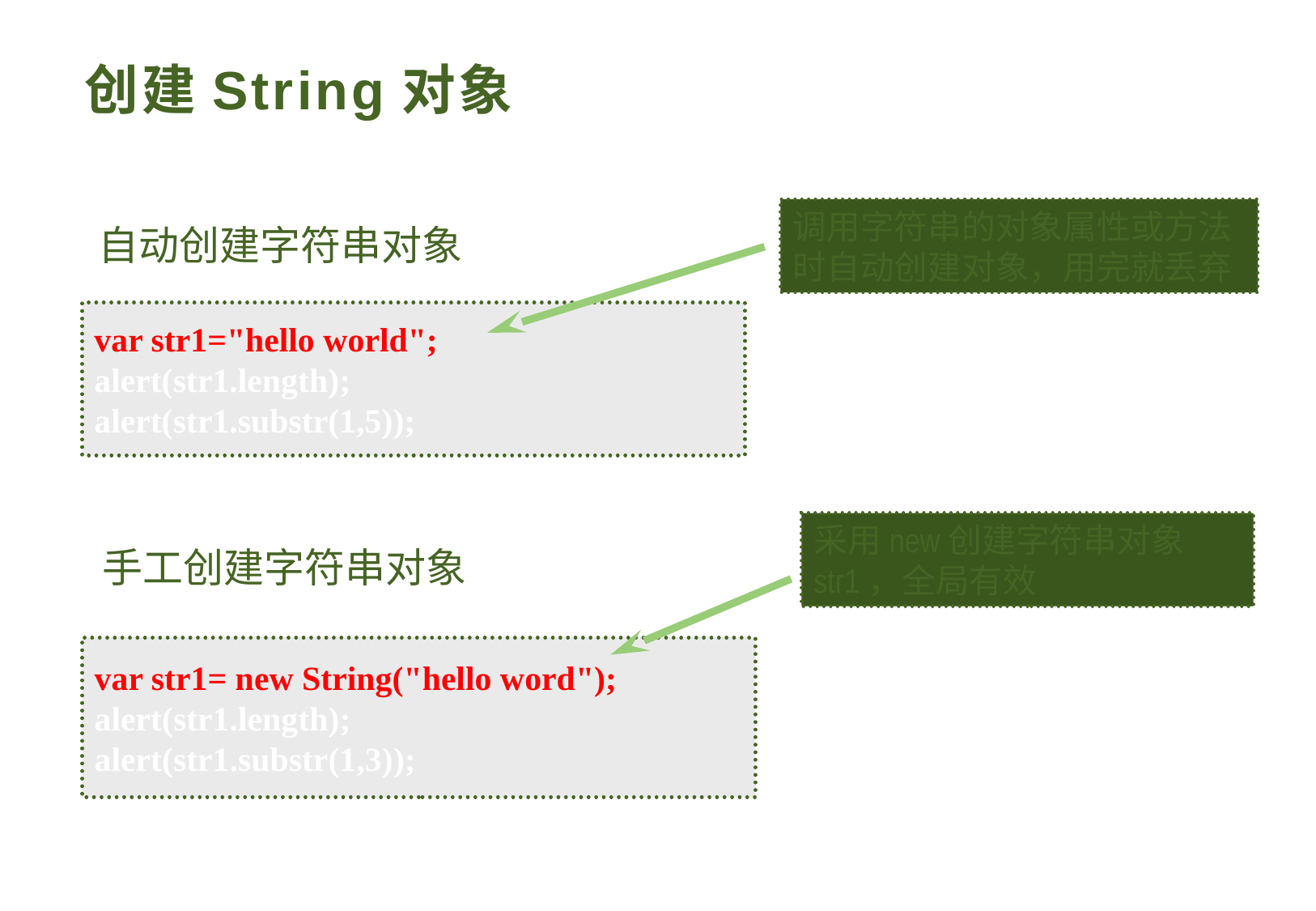

# 创建String对象

调用字符串的对象属性或方法时自动创建对象，用完就丢弃
自动创建字符串对象

var str1="hello world";
alert(str1.length);
alert(str1.substr(1,5));
采用new创建字符串对象str1，全局有效
手工创建字符串对象

var str1= new String("hello word");
alert(str1.length);
alert(str1.substr(1,3));